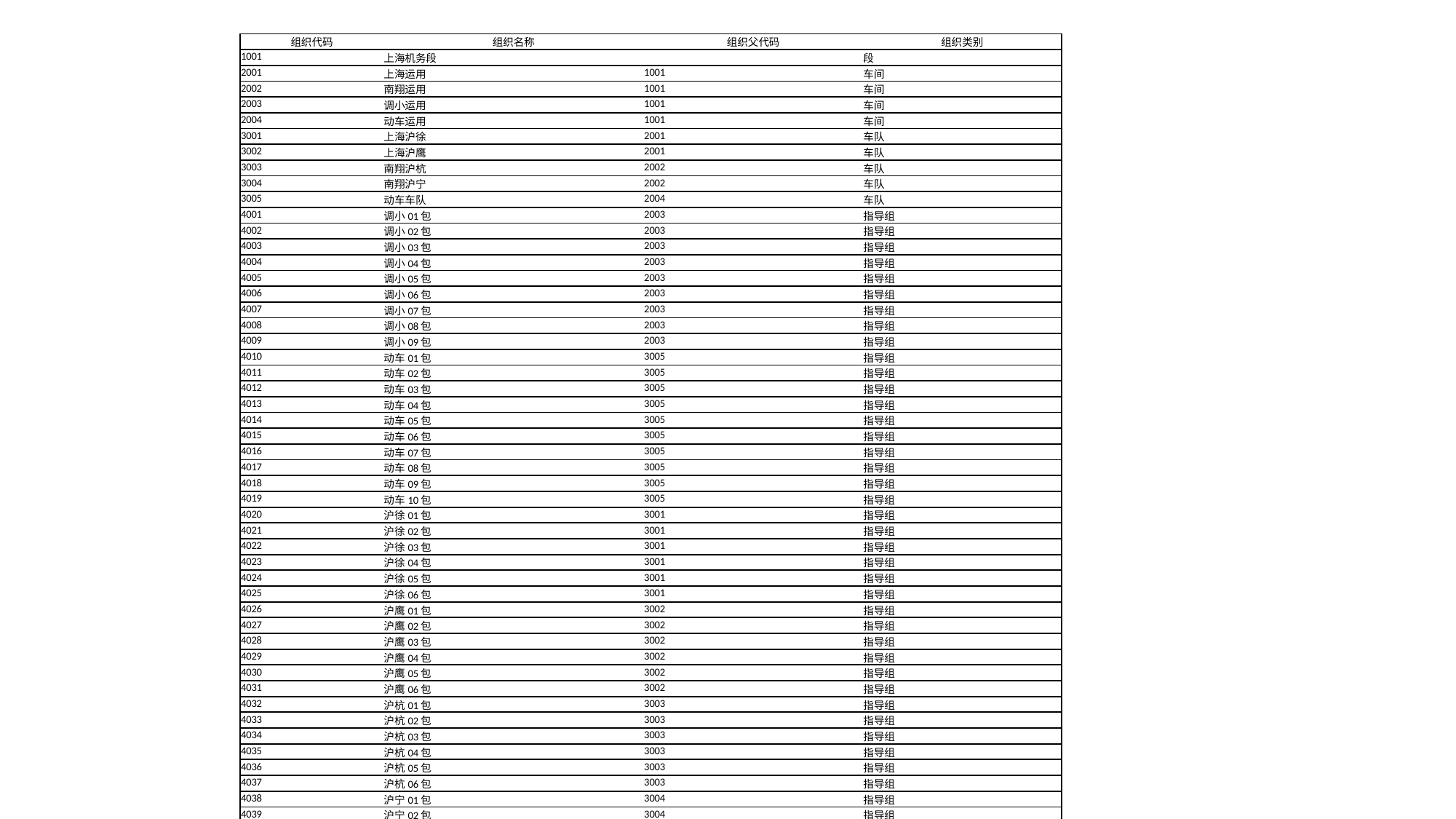

| 组织代码 | 组织名称 | 组织父代码 | 组织类别 |
| --- | --- | --- | --- |
| 1001 | 上海机务段 |  | 段 |
| 2001 | 上海运用 | 1001 | 车间 |
| 2002 | 南翔运用 | 1001 | 车间 |
| 2003 | 调小运用 | 1001 | 车间 |
| 2004 | 动车运用 | 1001 | 车间 |
| 3001 | 上海沪徐 | 2001 | 车队 |
| 3002 | 上海沪鹰 | 2001 | 车队 |
| 3003 | 南翔沪杭 | 2002 | 车队 |
| 3004 | 南翔沪宁 | 2002 | 车队 |
| 3005 | 动车车队 | 2004 | 车队 |
| 4001 | 调小01包 | 2003 | 指导组 |
| 4002 | 调小02包 | 2003 | 指导组 |
| 4003 | 调小03包 | 2003 | 指导组 |
| 4004 | 调小04包 | 2003 | 指导组 |
| 4005 | 调小05包 | 2003 | 指导组 |
| 4006 | 调小06包 | 2003 | 指导组 |
| 4007 | 调小07包 | 2003 | 指导组 |
| 4008 | 调小08包 | 2003 | 指导组 |
| 4009 | 调小09包 | 2003 | 指导组 |
| 4010 | 动车01包 | 3005 | 指导组 |
| 4011 | 动车02包 | 3005 | 指导组 |
| 4012 | 动车03包 | 3005 | 指导组 |
| 4013 | 动车04包 | 3005 | 指导组 |
| 4014 | 动车05包 | 3005 | 指导组 |
| 4015 | 动车06包 | 3005 | 指导组 |
| 4016 | 动车07包 | 3005 | 指导组 |
| 4017 | 动车08包 | 3005 | 指导组 |
| 4018 | 动车09包 | 3005 | 指导组 |
| 4019 | 动车10包 | 3005 | 指导组 |
| 4020 | 沪徐01包 | 3001 | 指导组 |
| 4021 | 沪徐02包 | 3001 | 指导组 |
| 4022 | 沪徐03包 | 3001 | 指导组 |
| 4023 | 沪徐04包 | 3001 | 指导组 |
| 4024 | 沪徐05包 | 3001 | 指导组 |
| 4025 | 沪徐06包 | 3001 | 指导组 |
| 4026 | 沪鹰01包 | 3002 | 指导组 |
| 4027 | 沪鹰02包 | 3002 | 指导组 |
| 4028 | 沪鹰03包 | 3002 | 指导组 |
| 4029 | 沪鹰04包 | 3002 | 指导组 |
| 4030 | 沪鹰05包 | 3002 | 指导组 |
| 4031 | 沪鹰06包 | 3002 | 指导组 |
| 4032 | 沪杭01包 | 3003 | 指导组 |
| 4033 | 沪杭02包 | 3003 | 指导组 |
| 4034 | 沪杭03包 | 3003 | 指导组 |
| 4035 | 沪杭04包 | 3003 | 指导组 |
| 4036 | 沪杭05包 | 3003 | 指导组 |
| 4037 | 沪杭06包 | 3003 | 指导组 |
| 4038 | 沪宁01包 | 3004 | 指导组 |
| 4039 | 沪宁02包 | 3004 | 指导组 |
| 4040 | 沪宁03包 | 3004 | 指导组 |
| 4041 | 沪宁04包 | 3004 | 指导组 |
| 4042 | 沪宁05包 | 3004 | 指导组 |
| 4043 | 沪宁06包 | 3004 | 指导组 |
| 4044 | 沪宁07包 | 3004 | 指导组 |
| 4045 | 沪宁08包 | 3004 | 指导组 |
| 4046 | 沪宁09包 | 3004 | 指导组 |
| 合计 56条 |  |  |  |